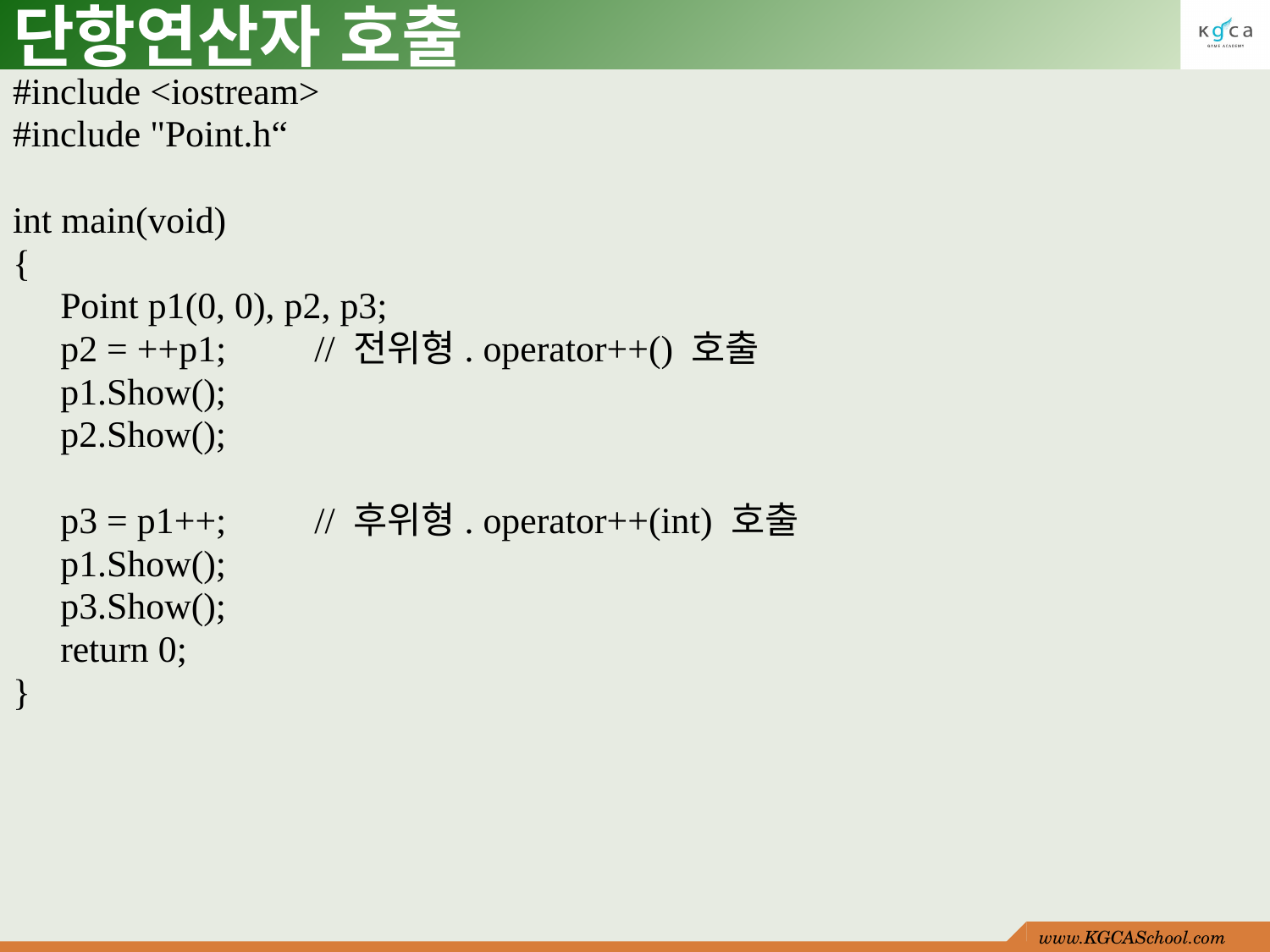

# 단항연산자 호출
#include <iostream>
#include "Point.h“

int main(void)
{
	Point p1(0, 0), p2, p3;
	p2 = ++p1;	// 전위형. operator++() 호출
	p1.Show();
	p2.Show();

	p3 = p1++;	// 후위형. operator++(int) 호출
	p1.Show();
	p3.Show();
	return 0;
}